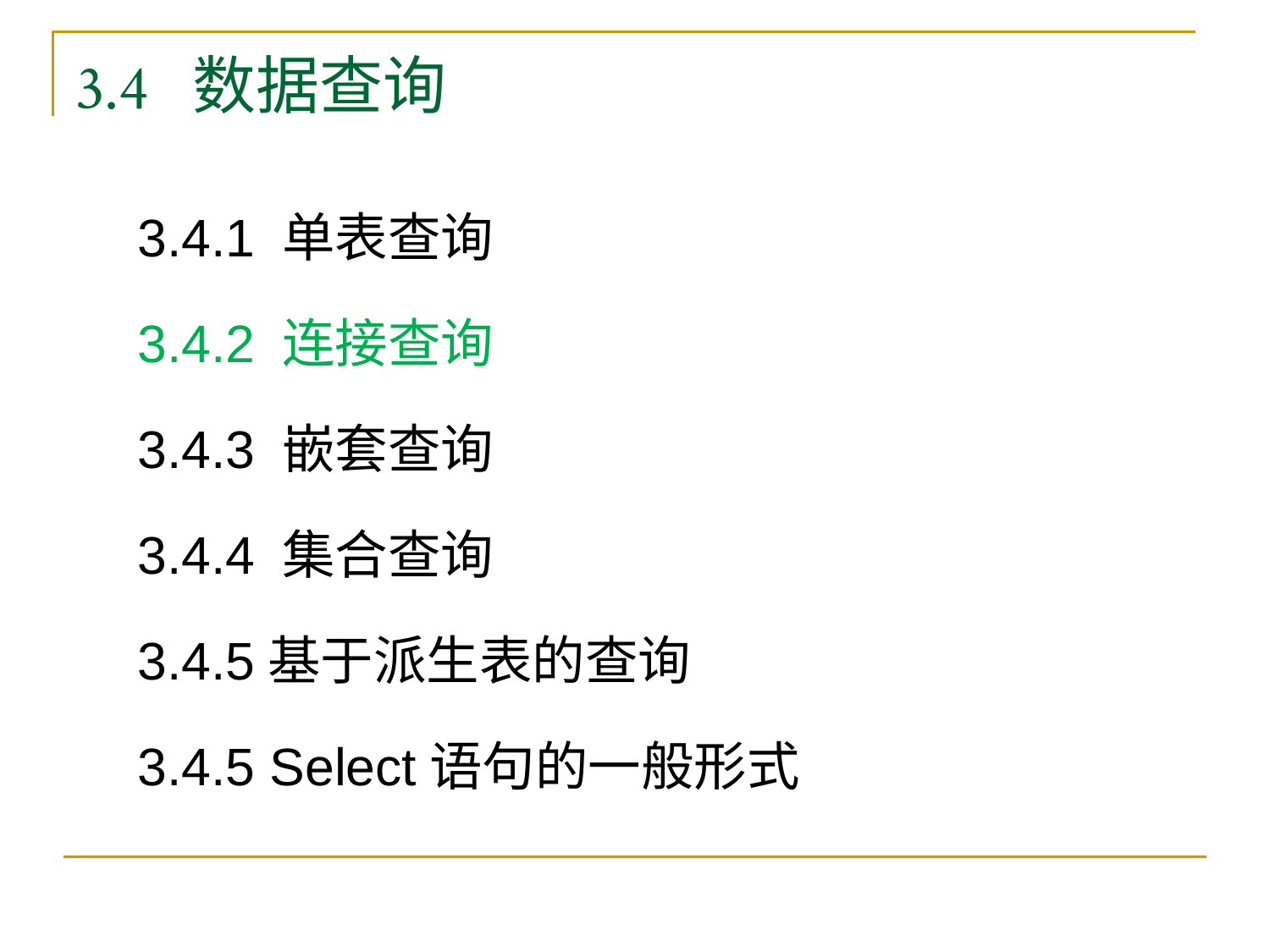

3.4  数据查询
3.4.1 单表查询
3.4.2 连接查询
3.4.3 嵌套查询
3.4.4 集合查询
3.4.5基于派生表的查询
3.4.5 Select语句的一般形式